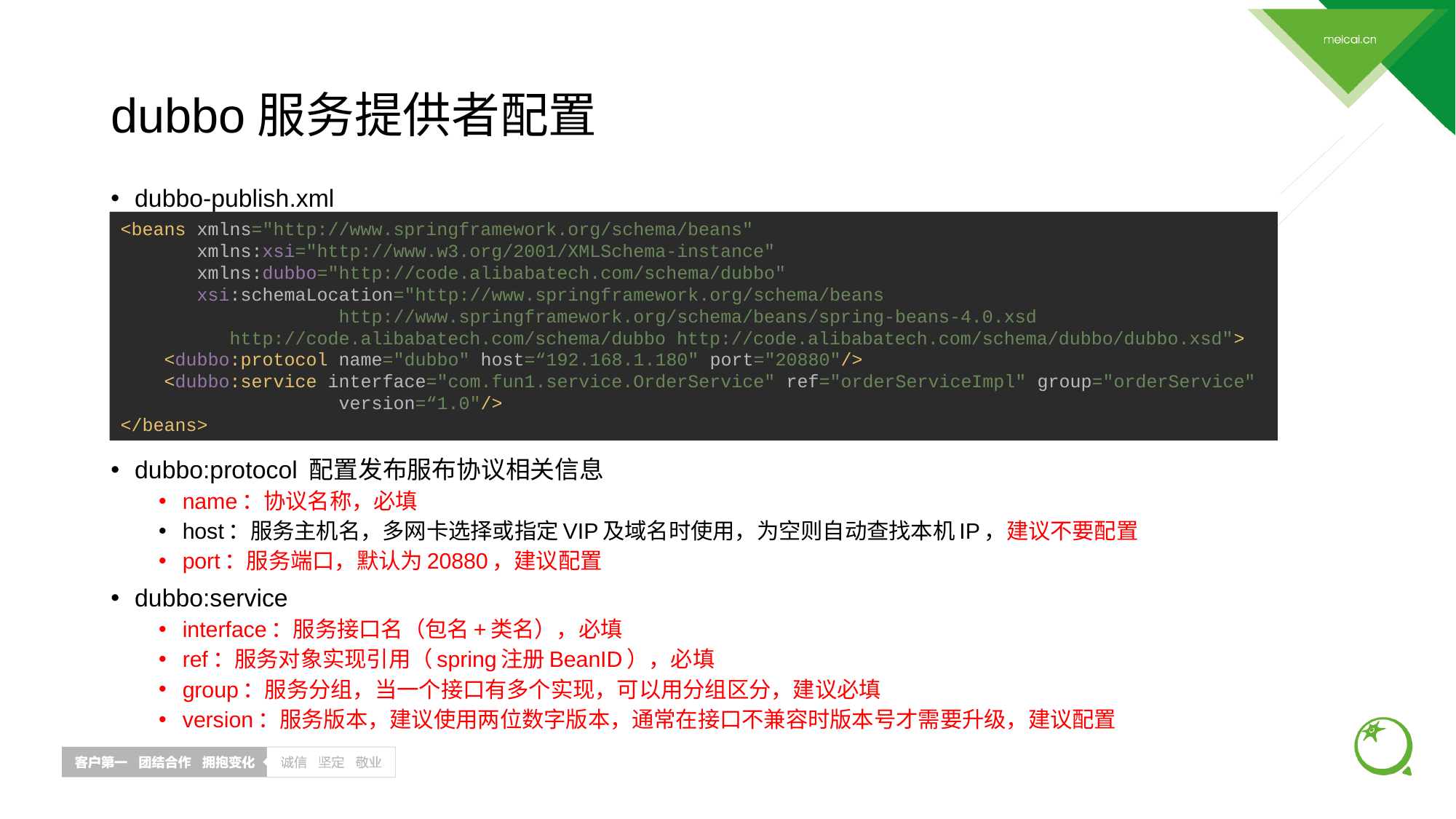

# dubbo服务提供者配置
dubbo-publish.xml

dubbo:protocol 配置发布服布协议相关信息
name：协议名称，必填
host：服务主机名，多网卡选择或指定VIP及域名时使用，为空则自动查找本机IP，建议不要配置
port：服务端口，默认为20880，建议配置
dubbo:service
interface：服务接口名（包名+类名），必填
ref：服务对象实现引用（spring注册BeanID），必填
group：服务分组，当一个接口有多个实现，可以用分组区分，建议必填
version：服务版本，建议使用两位数字版本，通常在接口不兼容时版本号才需要升级，建议配置
<beans xmlns="http://www.springframework.org/schema/beans"
       xmlns:xsi="http://www.w3.org/2001/XMLSchema-instance"
       xmlns:dubbo="http://code.alibabatech.com/schema/dubbo"
       xsi:schemaLocation="http://www.springframework.org/schema/beans
		http://www.springframework.org/schema/beans/spring-beans-4.0.xsd
      	http://code.alibabatech.com/schema/dubbo http://code.alibabatech.com/schema/dubbo/dubbo.xsd">
    <dubbo:protocol name="dubbo" host=“192.168.1.180" port="20880"/>
    <dubbo:service interface="com.fun1.service.OrderService" ref="orderServiceImpl" group="orderService"
		version=“1.0"/>
</beans>